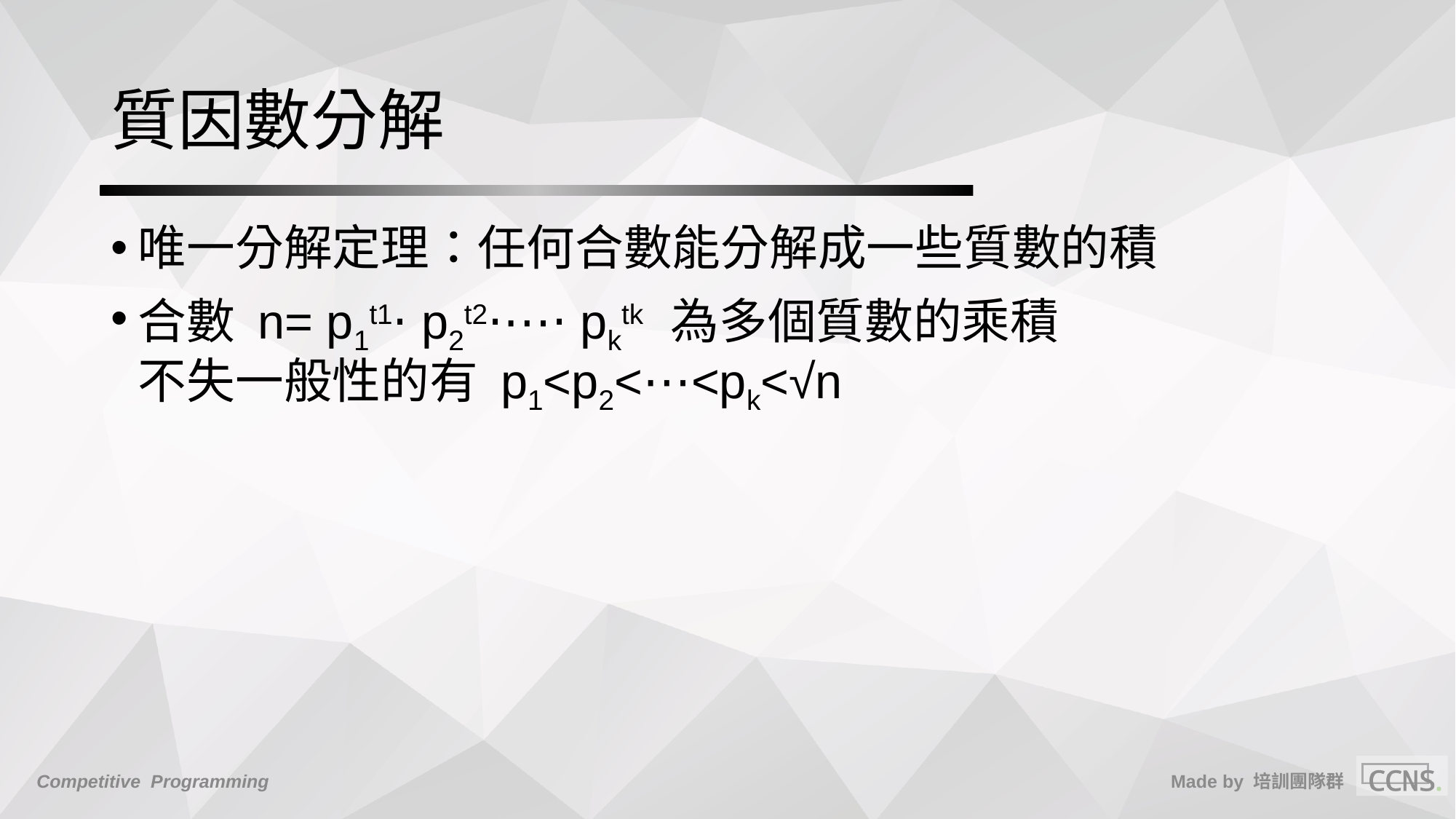

# 質因數分解
唯一分解定理：任何合數能分解成一些質數的積
合數 n= p1t1⋅ p2t2⋅⋯⋅ pktk  為多個質數的乘積
不失一般性的有 p1<p2<⋯<pk<√n